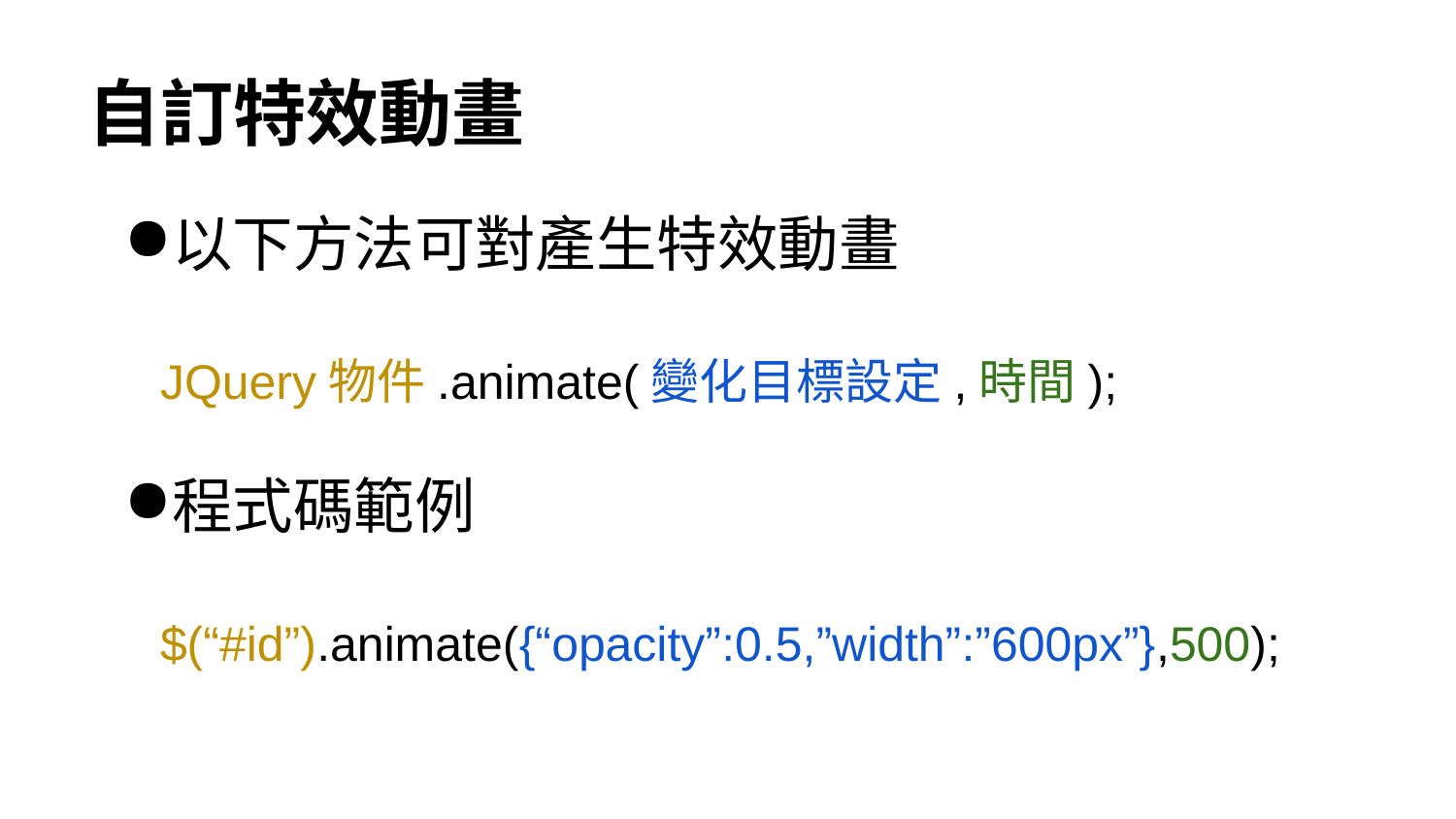

# 自訂特效動畫
以下方法可對產生特效動畫
JQuery物件.animate(變化目標設定,時間);

程式碼範例
$(“#id”).animate({“opacity”:0.5,”width”:”600px”},500);